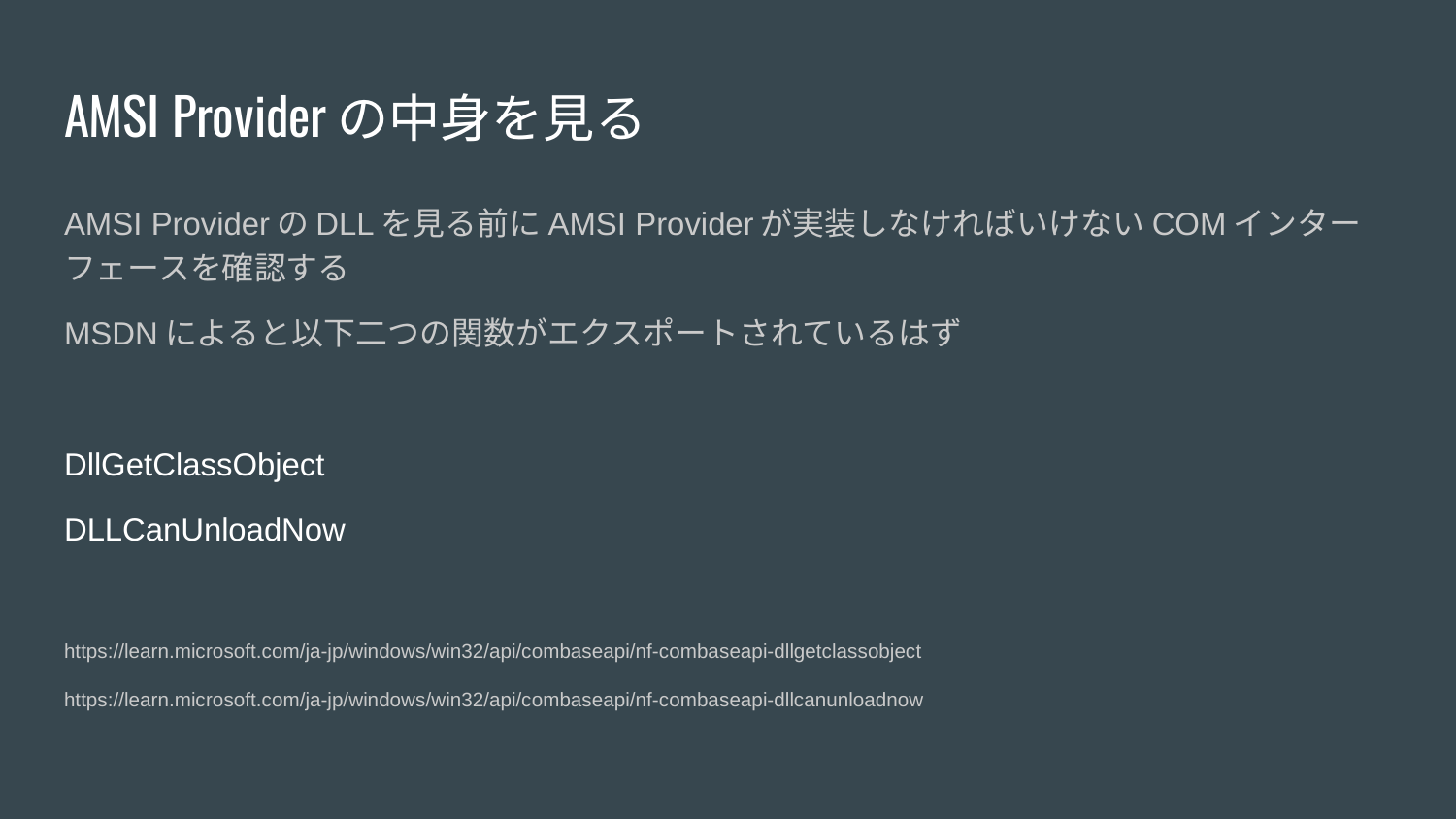

# AMSI Providerの中身を見る
AMSI ProviderのDLLを見る前にAMSI Providerが実装しなければいけないCOMインターフェースを確認する
MSDNによると以下二つの関数がエクスポートされているはず

DllGetClassObject
DLLCanUnloadNow

https://learn.microsoft.com/ja-jp/windows/win32/api/combaseapi/nf-combaseapi-dllgetclassobject
https://learn.microsoft.com/ja-jp/windows/win32/api/combaseapi/nf-combaseapi-dllcanunloadnow